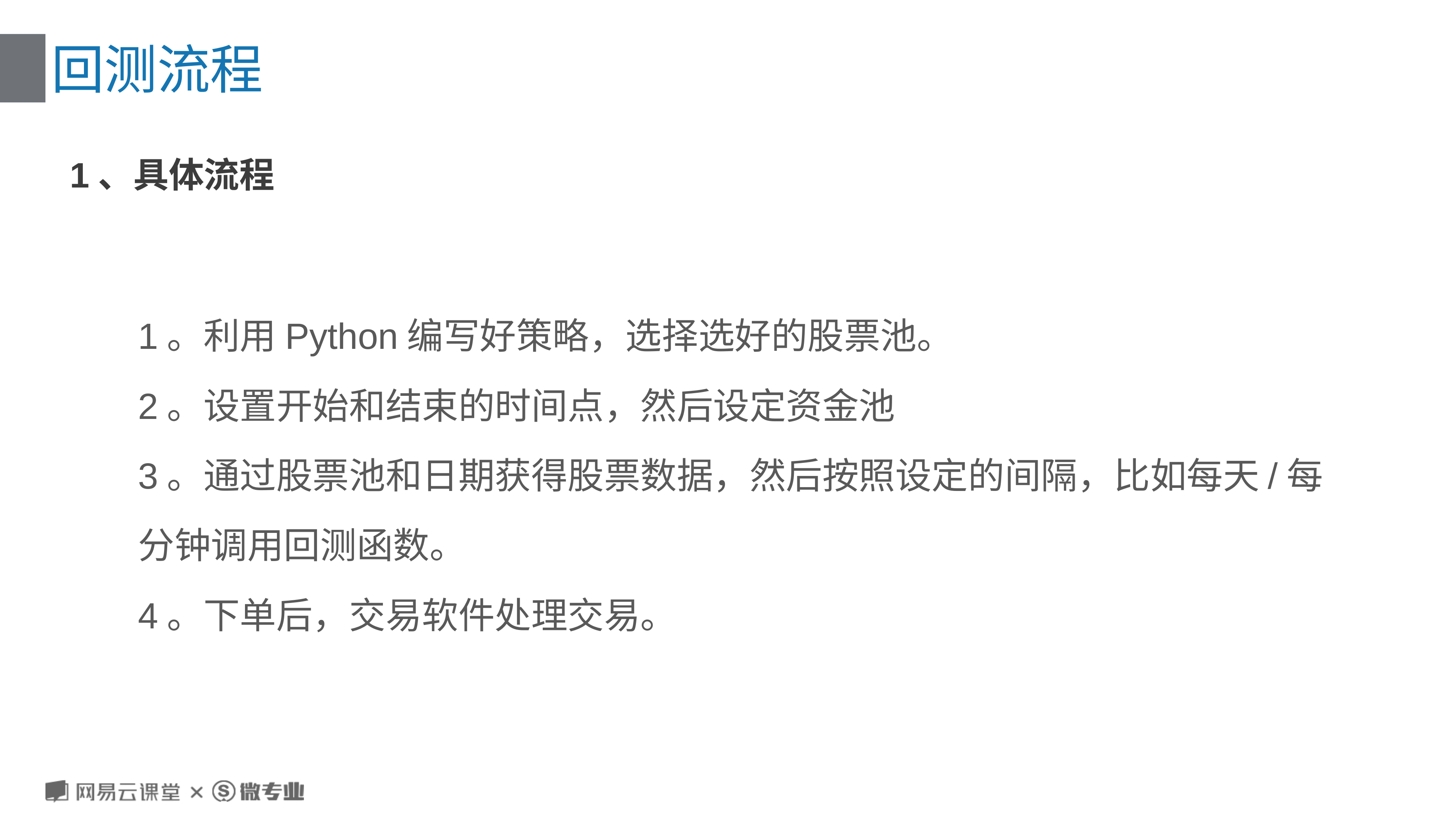

# 回测流程
1、具体流程
1。利用Python编写好策略，选择选好的股票池。
2。设置开始和结束的时间点，然后设定资金池
3。通过股票池和日期获得股票数据，然后按照设定的间隔，比如每天/每分钟调用回测函数。
4。下单后，交易软件处理交易。